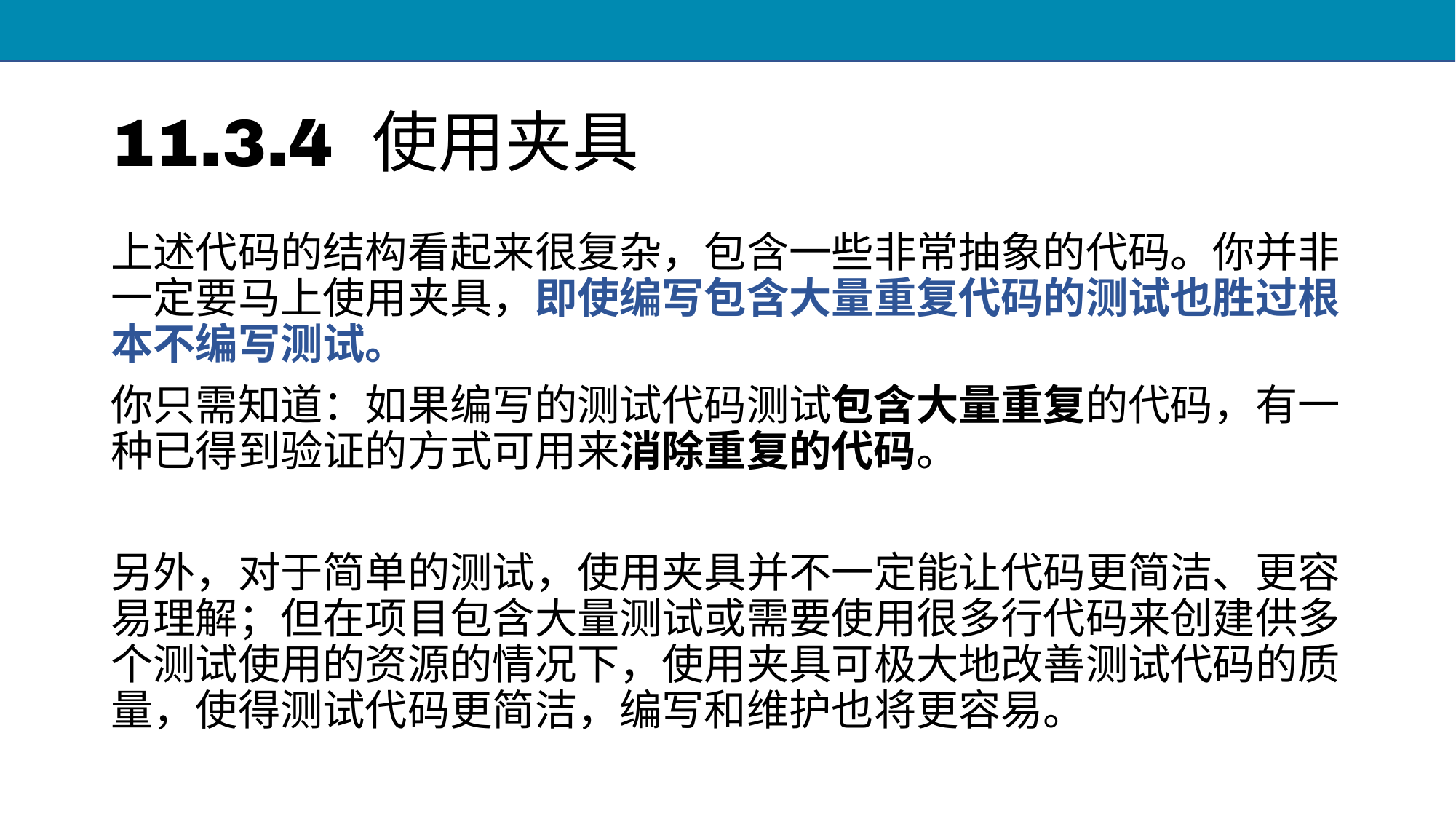

# 11.3.4 使用夹具
上述代码的结构看起来很复杂，包含一些非常抽象的代码。你并非一定要马上使用夹具，即使编写包含大量重复代码的测试也胜过根本不编写测试。
你只需知道：如果编写的测试代码测试包含大量重复的代码，有一种已得到验证的方式可用来消除重复的代码。

另外，对于简单的测试，使用夹具并不一定能让代码更简洁、更容易理解；但在项目包含大量测试或需要使用很多行代码来创建供多个测试使用的资源的情况下，使用夹具可极大地改善测试代码的质量，使得测试代码更简洁，编写和维护也将更容易。